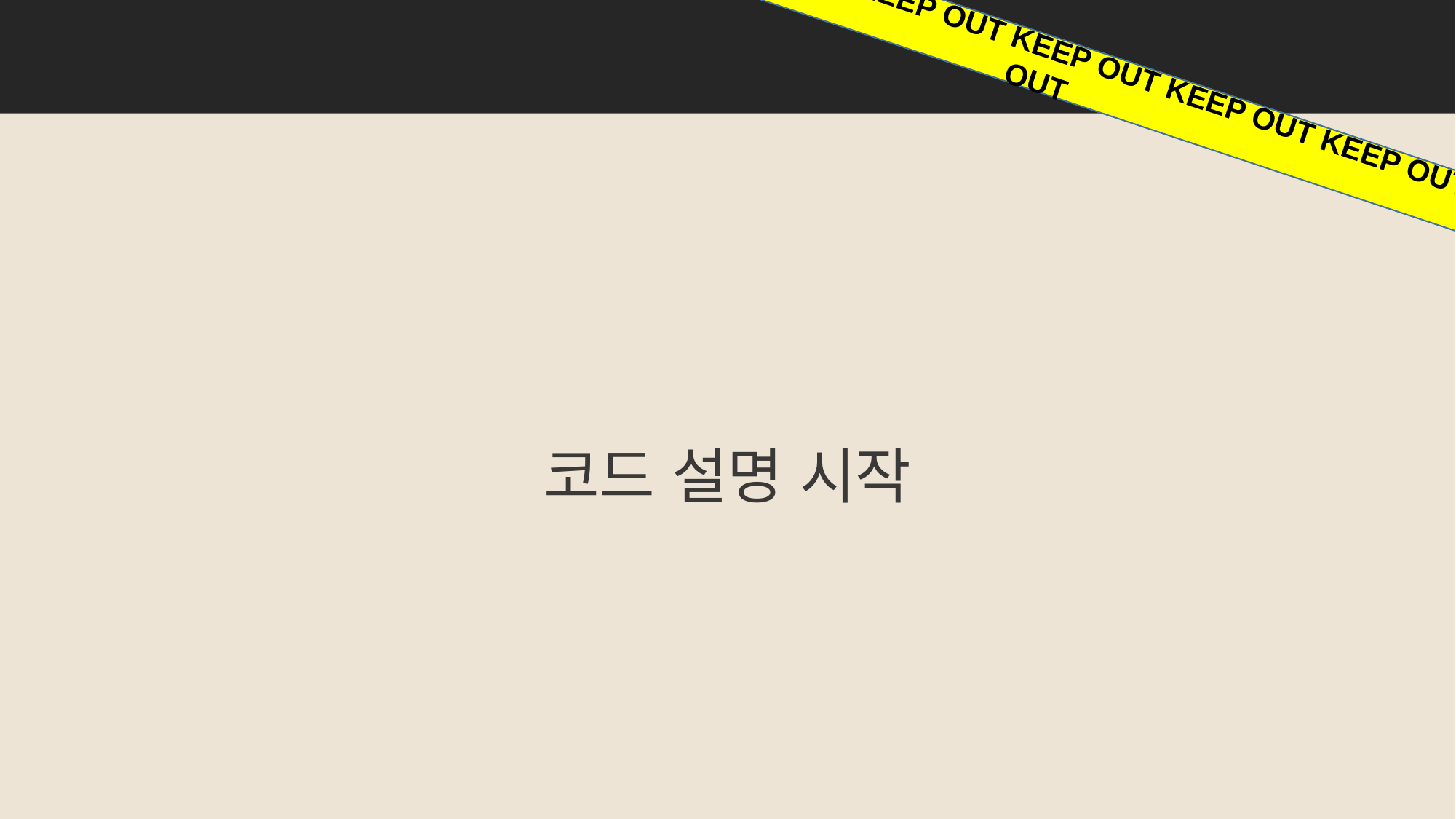

KEEP OUT KEEP OUT KEEP OUT KEEP OUT KEEP OUT KEEP OUT KEEP OUT KEEP OUT KEEP OUT KEEP OUT KEEP OUT
코드 설명 시작